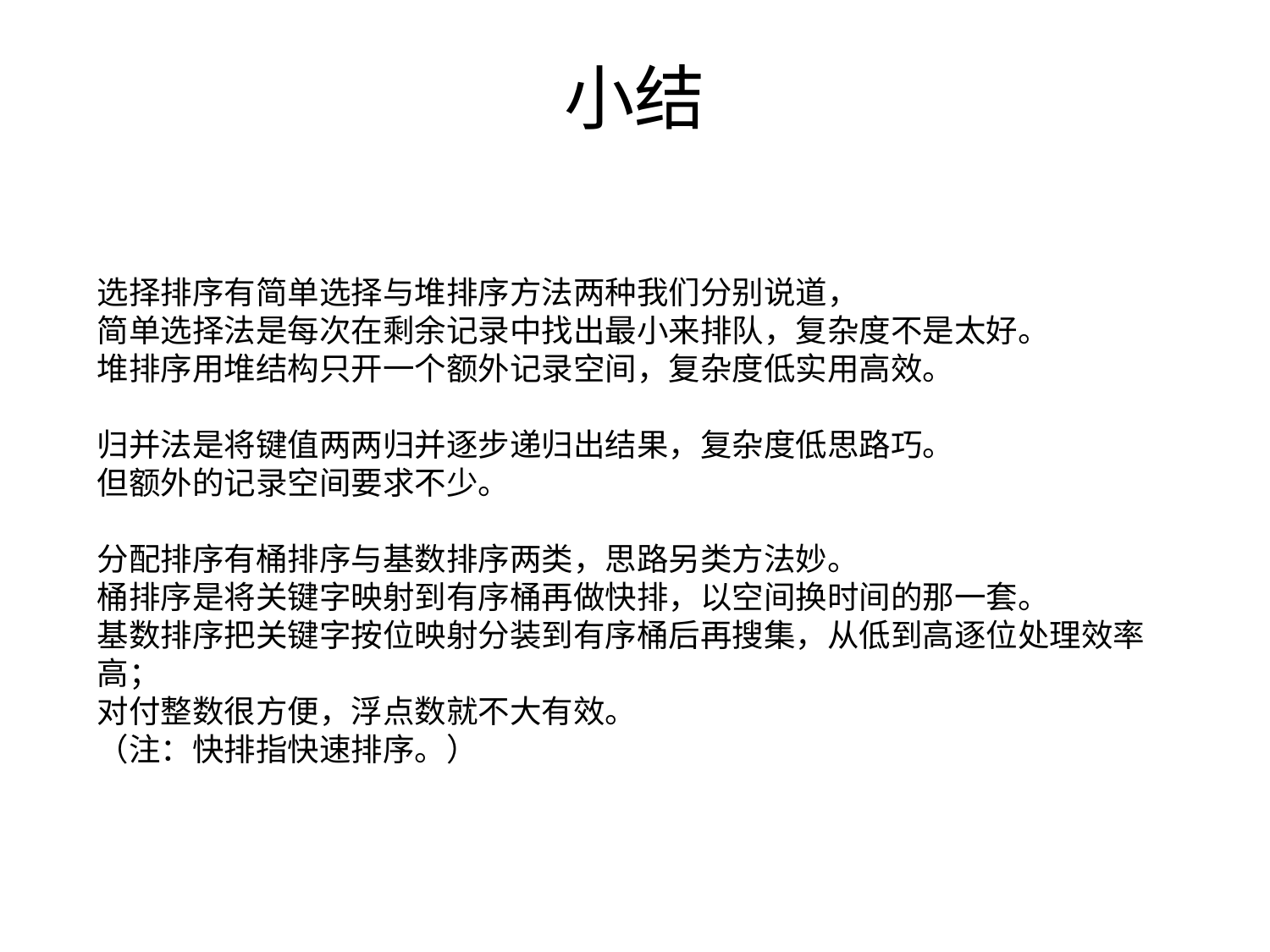

# 小结
选择排序有简单选择与堆排序方法两种我们分别说道，
简单选择法是每次在剩余记录中找出最小来排队，复杂度不是太好。
堆排序用堆结构只开一个额外记录空间，复杂度低实用高效。

归并法是将键值两两归并逐步递归出结果，复杂度低思路巧。
但额外的记录空间要求不少。

分配排序有桶排序与基数排序两类，思路另类方法妙。
桶排序是将关键字映射到有序桶再做快排，以空间换时间的那一套。
基数排序把关键字按位映射分装到有序桶后再搜集，从低到高逐位处理效率高；
对付整数很方便，浮点数就不大有效。
（注：快排指快速排序。）